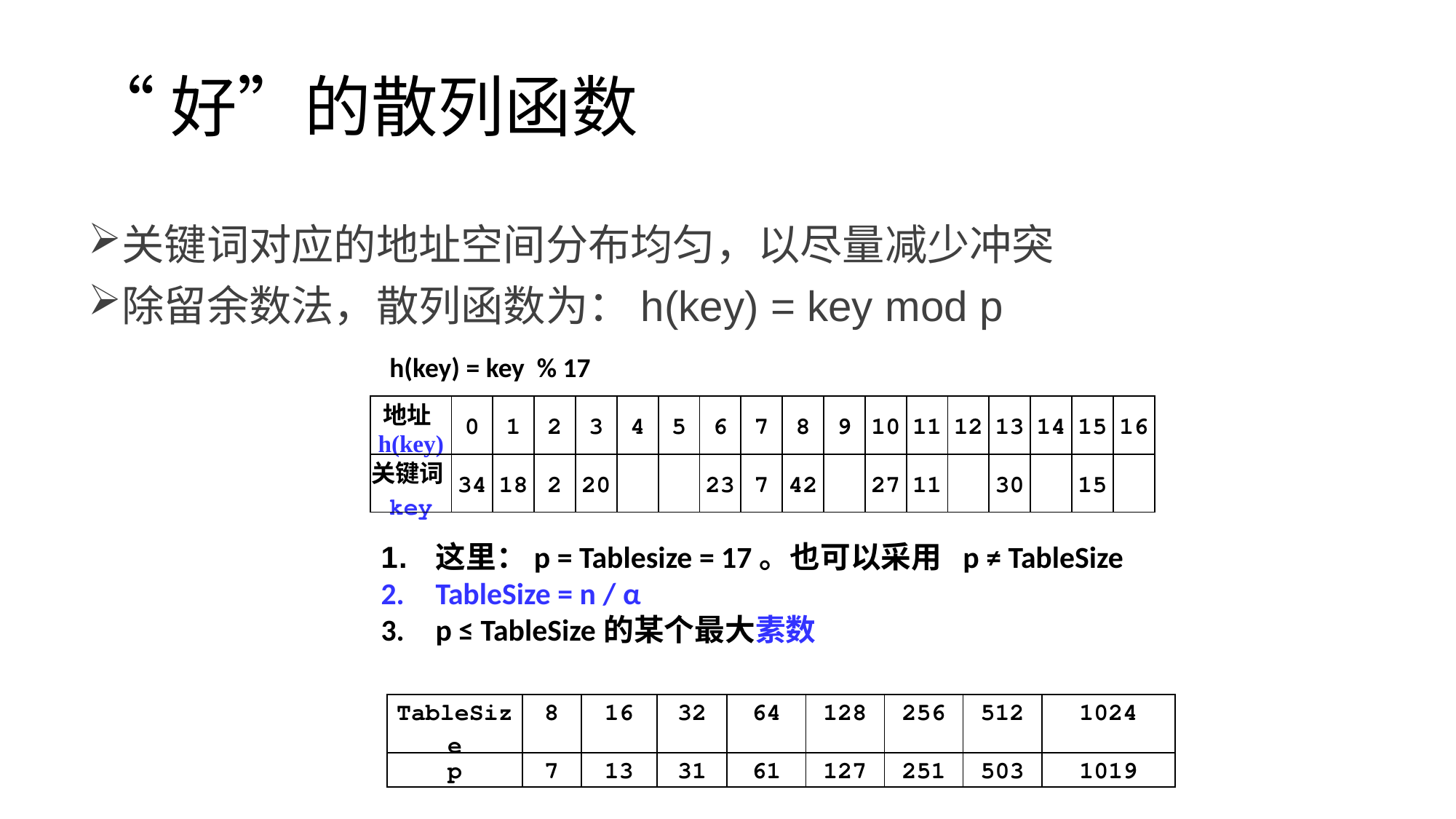

# “好”的散列函数

关键词对应的地址空间分布均匀，以尽量减少冲突
除留余数法，散列函数为：h(key) = key mod p
h(key) = key  % 17
| 地址h(key) | 0 | 1 | 2 | 3 | 4 | 5 | 6 | 7 | 8 | 9 | 10 | 11 | 12 | 13 | 14 | 15 | 16 |
| --- | --- | --- | --- | --- | --- | --- | --- | --- | --- | --- | --- | --- | --- | --- | --- | --- | --- |
| 关键词key | 34 | 18 | 2 | 20 |  |  | 23 | 7 | 42 |  | 27 | 11 |  | 30 |  | 15 |  |
这里：p = Tablesize = 17。也可以采用  p ≠ TableSize
TableSize = n / α
p ≤ TableSize的某个最大素数
| TableSize | 8 | 16 | 32 | 64 | 128 | 256 | 512 | 1024 |
| --- | --- | --- | --- | --- | --- | --- | --- | --- |
| p | 7 | 13 | 31 | 61 | 127 | 251 | 503 | 1019 |